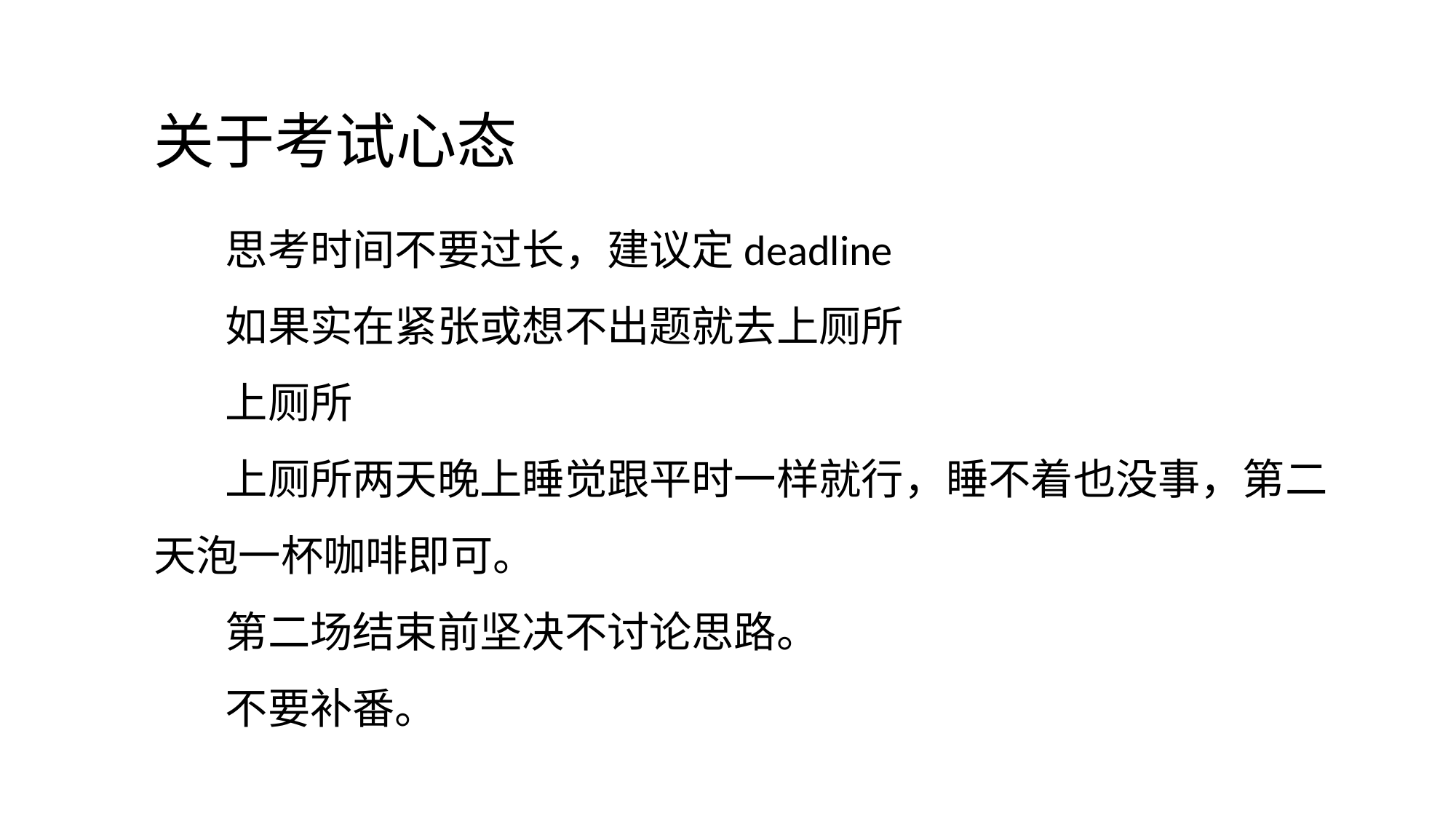

关于考试心态
思考时间不要过长，建议定deadline
如果实在紧张或想不出题就去上厕所
上厕所
上厕所两天晚上睡觉跟平时一样就行，睡不着也没事，第二天泡一杯咖啡即可。
第二场结束前坚决不讨论思路。
不要补番。